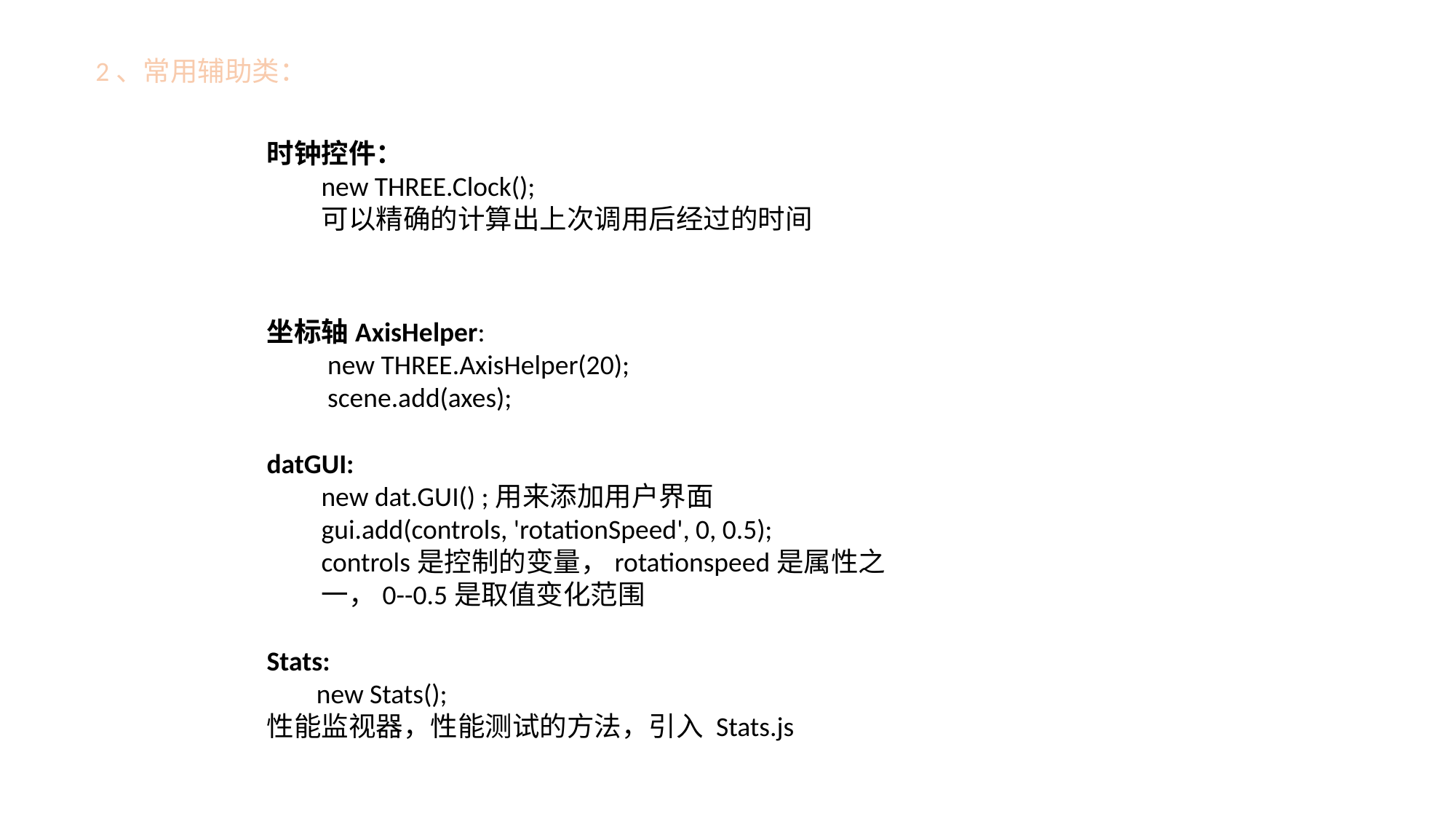

2、常用辅助类：
时钟控件：
new THREE.Clock();
可以精确的计算出上次调用后经过的时间
坐标轴AxisHelper:
 new THREE.AxisHelper(20);
 scene.add(axes);
datGUI:
new dat.GUI() ;用来添加用户界面
gui.add(controls, 'rotationSpeed', 0, 0.5);
controls是控制的变量，rotationspeed是属性之一，0--0.5是取值变化范围
Stats:
        new Stats();
性能监视器，性能测试的方法，引入 Stats.js